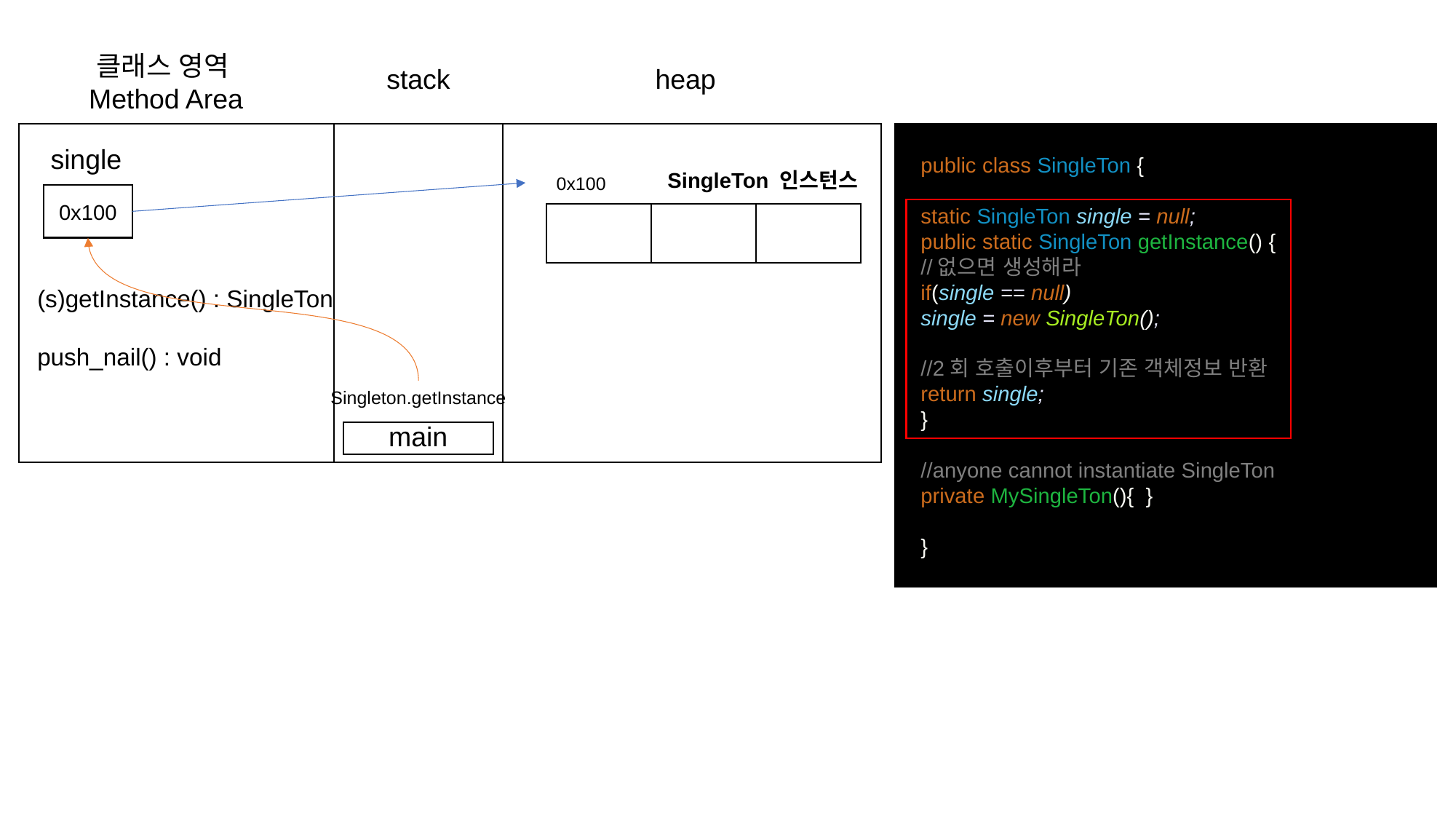

클래스 영역Method Area
stack
heap

public class SingleTon {

static SingleTon single = null;
public static SingleTon getInstance() {
//없으면 생성해라
if(single == null)
single = new SingleTon();

//2회 호출이후부터 기존 객체정보 반환
return single;
}

//anyone cannot instantiate SingleTon
private MySingleTon(){  }

}
single
SingleTon 인스턴스
0x100
0x100

(s)getInstance() : SingleTon

push_nail() : void
Singleton.getInstance
main